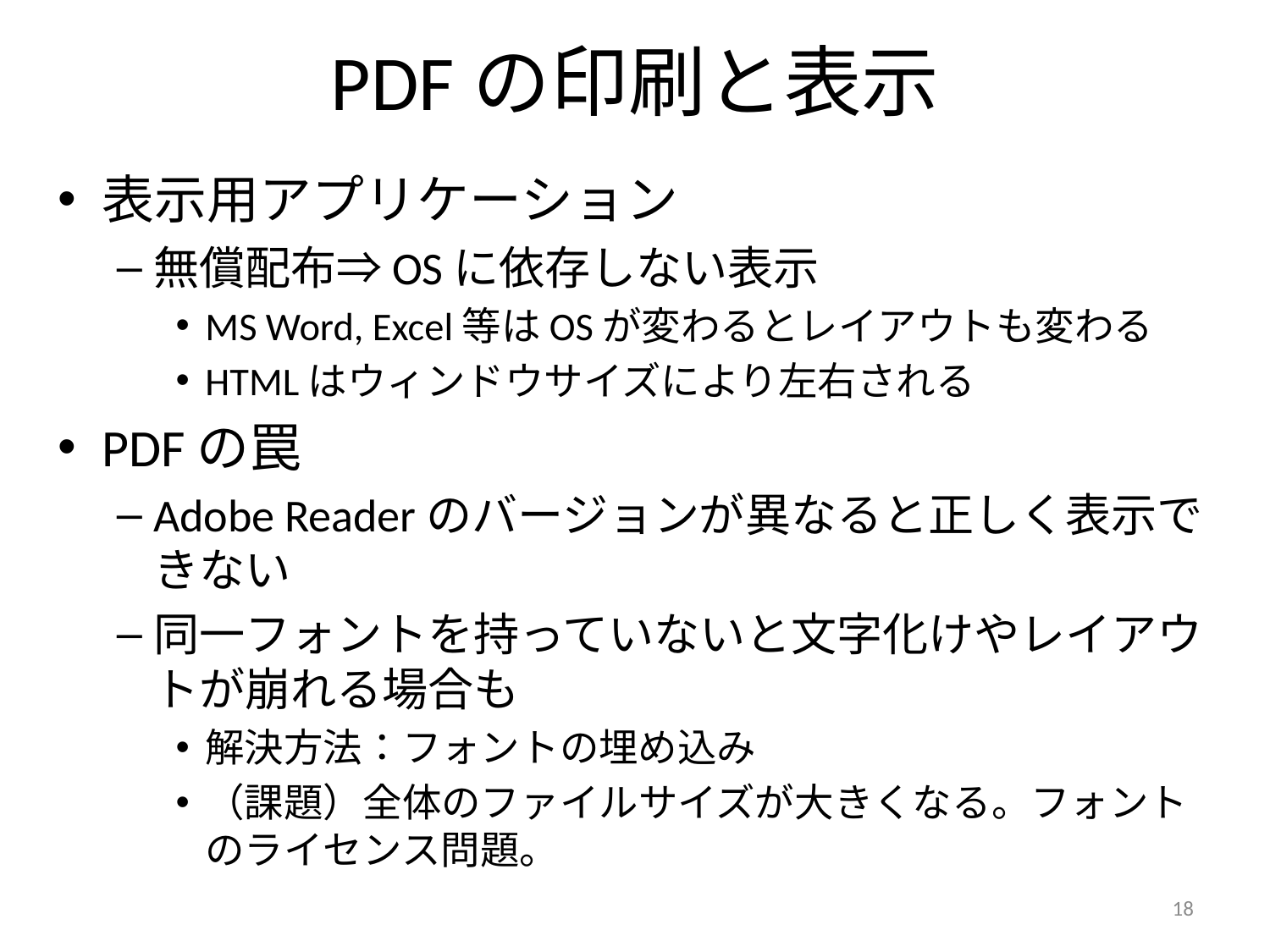

# PDFの印刷と表示
表示用アプリケーション
無償配布⇒OSに依存しない表示
MS Word, Excel等はOSが変わるとレイアウトも変わる
HTMLはウィンドウサイズにより左右される
PDFの罠
Adobe Readerのバージョンが異なると正しく表示できない
同一フォントを持っていないと文字化けやレイアウトが崩れる場合も
解決方法：フォントの埋め込み
（課題）全体のファイルサイズが大きくなる。フォントのライセンス問題。
18